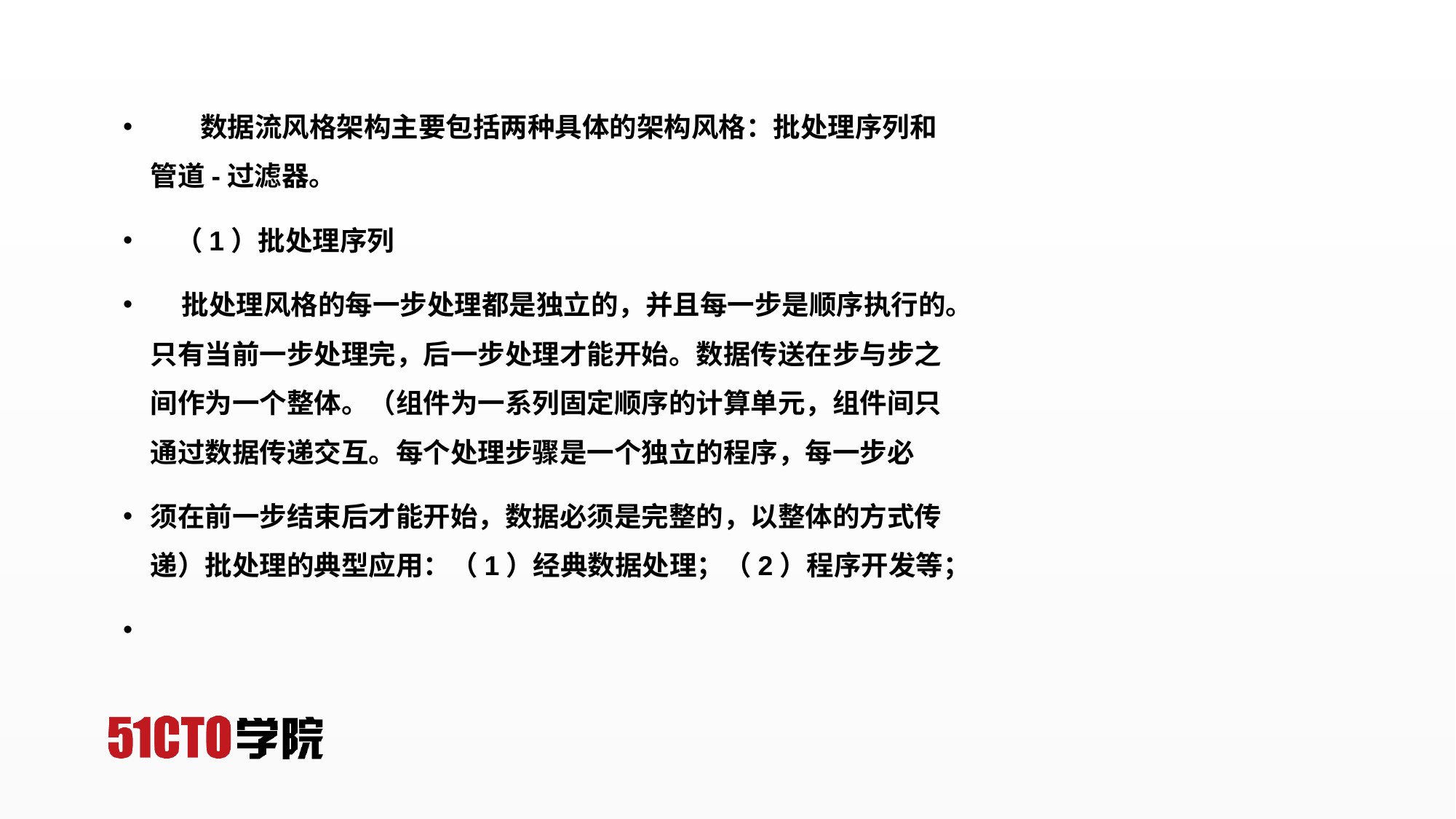

数据流风格架构主要包括两种具体的架构风格：批处理序列和管道-过滤器。
   （1）批处理序列
    批处理风格的每一步处理都是独立的，并且每一步是顺序执行的。只有当前一步处理完，后一步处理才能开始。数据传送在步与步之间作为一个整体。（组件为一系列固定顺序的计算单元，组件间只通过数据传递交互。每个处理步骤是一个独立的程序，每一步必
须在前一步结束后才能开始，数据必须是完整的，以整体的方式传递）批处理的典型应用：（1）经典数据处理；（2）程序开发等；